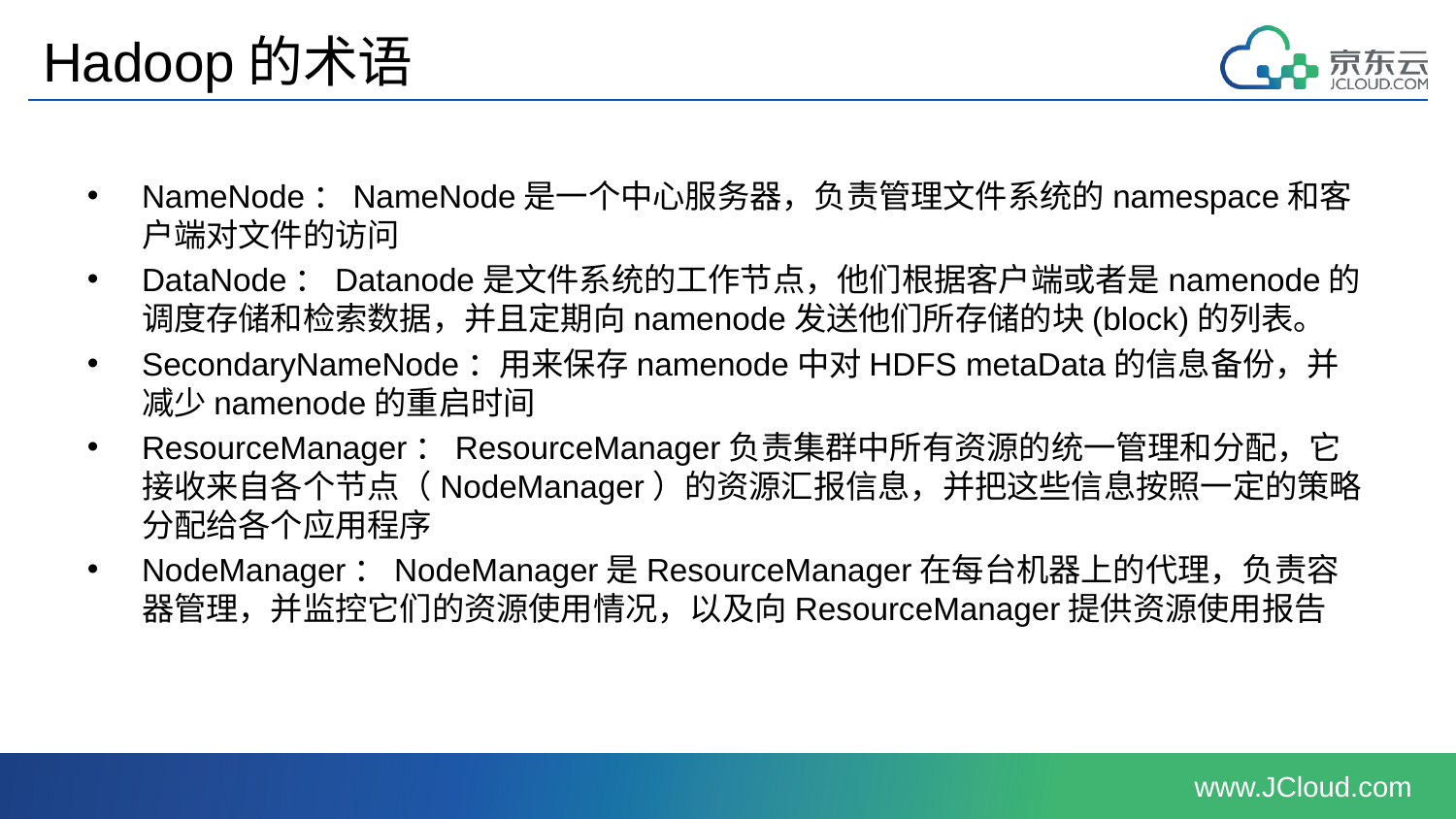

# Hadoop的术语
NameNode：NameNode是一个中心服务器，负责管理文件系统的namespace和客户端对文件的访问
DataNode：Datanode是文件系统的工作节点，他们根据客户端或者是namenode的调度存储和检索数据，并且定期向namenode发送他们所存储的块(block)的列表。
SecondaryNameNode：用来保存namenode中对HDFS metaData的信息备份，并减少namenode的重启时间
ResourceManager：ResourceManager负责集群中所有资源的统一管理和分配，它接收来自各个节点（NodeManager）的资源汇报信息，并把这些信息按照一定的策略分配给各个应用程序
NodeManager：NodeManager是ResourceManager在每台机器上的代理，负责容器管理，并监控它们的资源使用情况，以及向ResourceManager提供资源使用报告